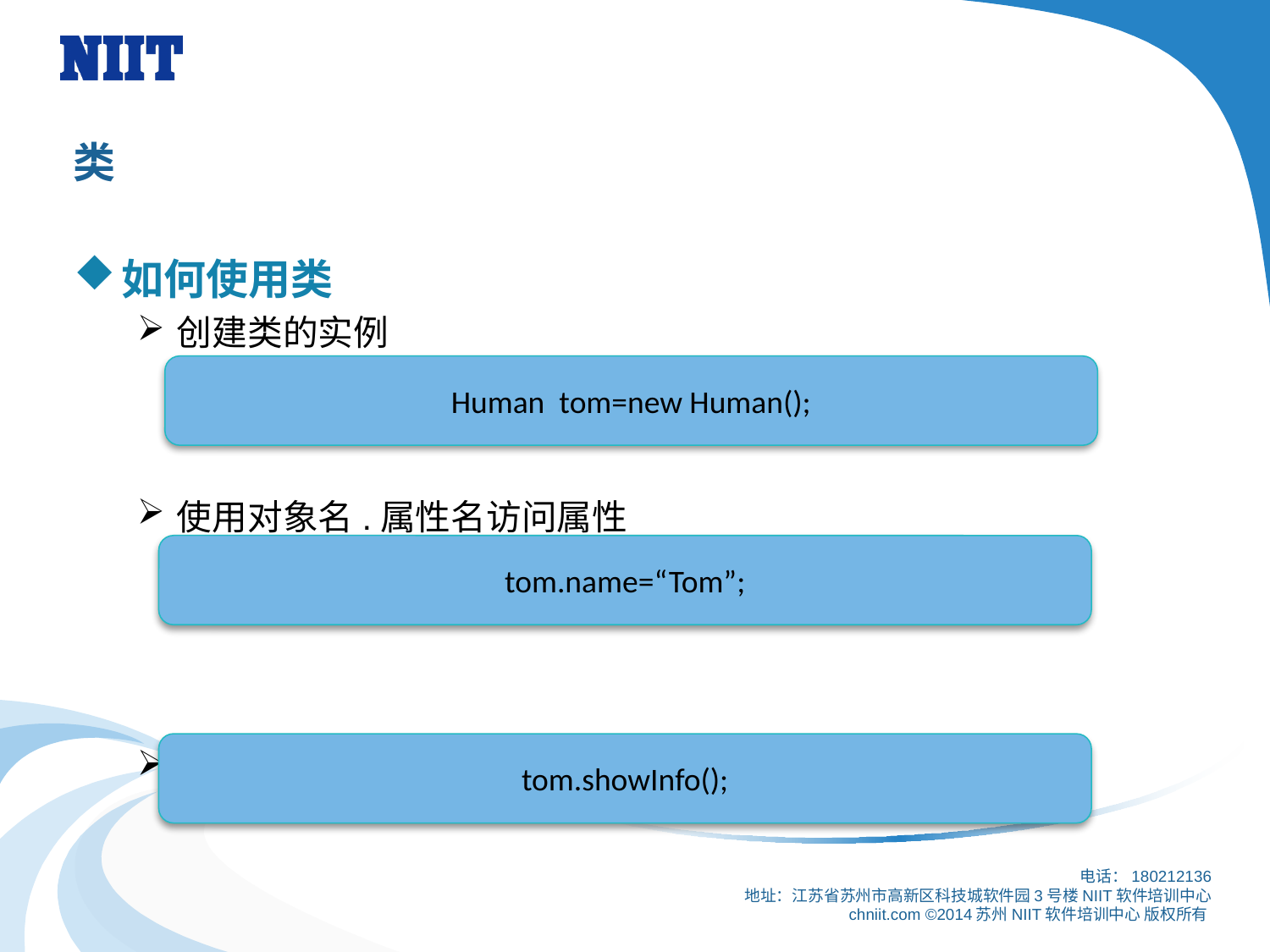

# 类
如何使用类
创建类的实例

使用对象名.属性名访问属性

使用对象名.方法名访问方法

Human  tom=new Human();
tom.name=“Tom”;
tom.showInfo();